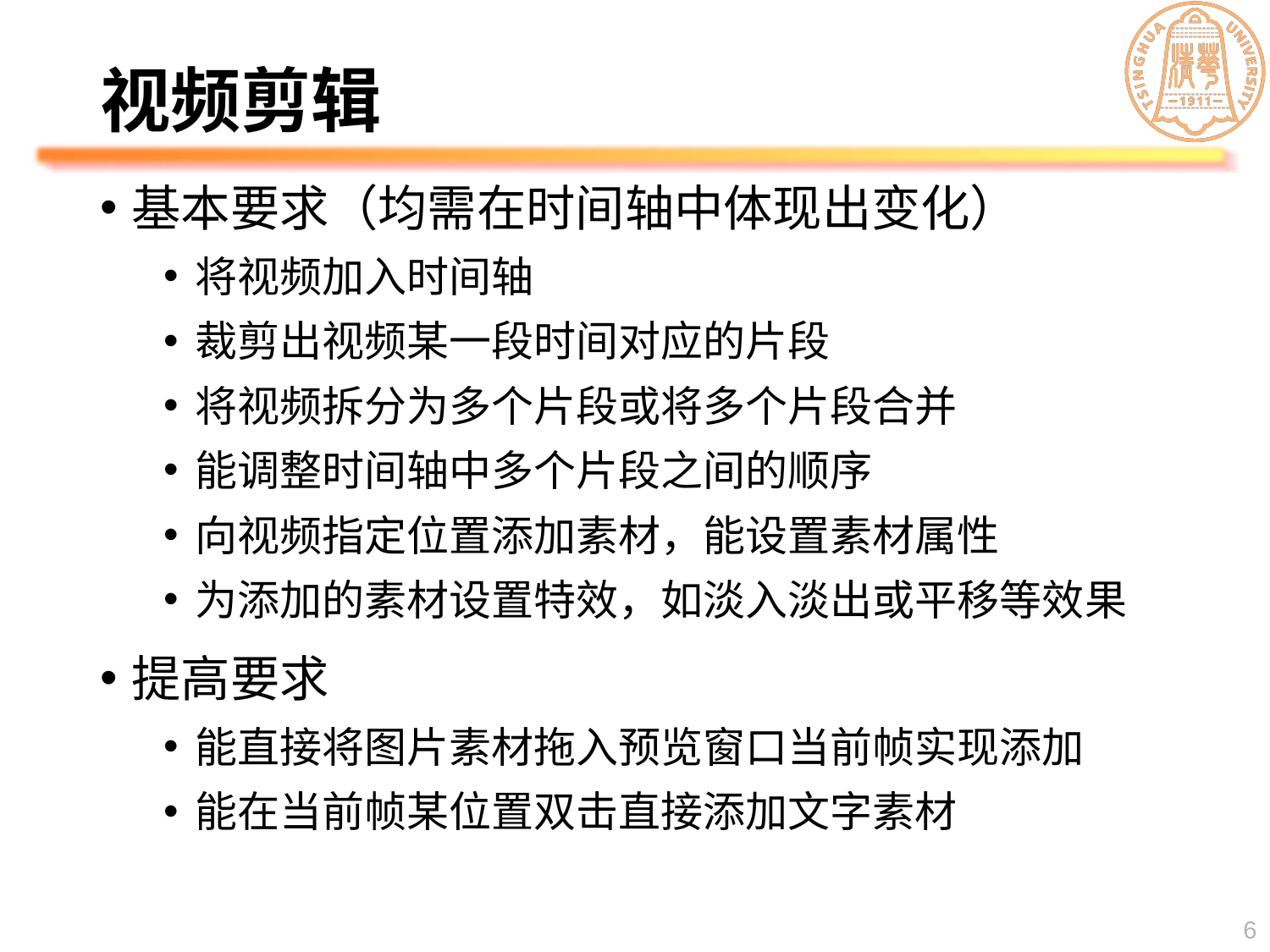

# 视频剪辑
基本要求（均需在时间轴中体现出变化）
将视频加入时间轴
裁剪出视频某一段时间对应的片段
将视频拆分为多个片段或将多个片段合并
能调整时间轴中多个片段之间的顺序
向视频指定位置添加素材，能设置素材属性
为添加的素材设置特效，如淡入淡出或平移等效果
提高要求
能直接将图片素材拖入预览窗口当前帧实现添加
能在当前帧某位置双击直接添加文字素材
6